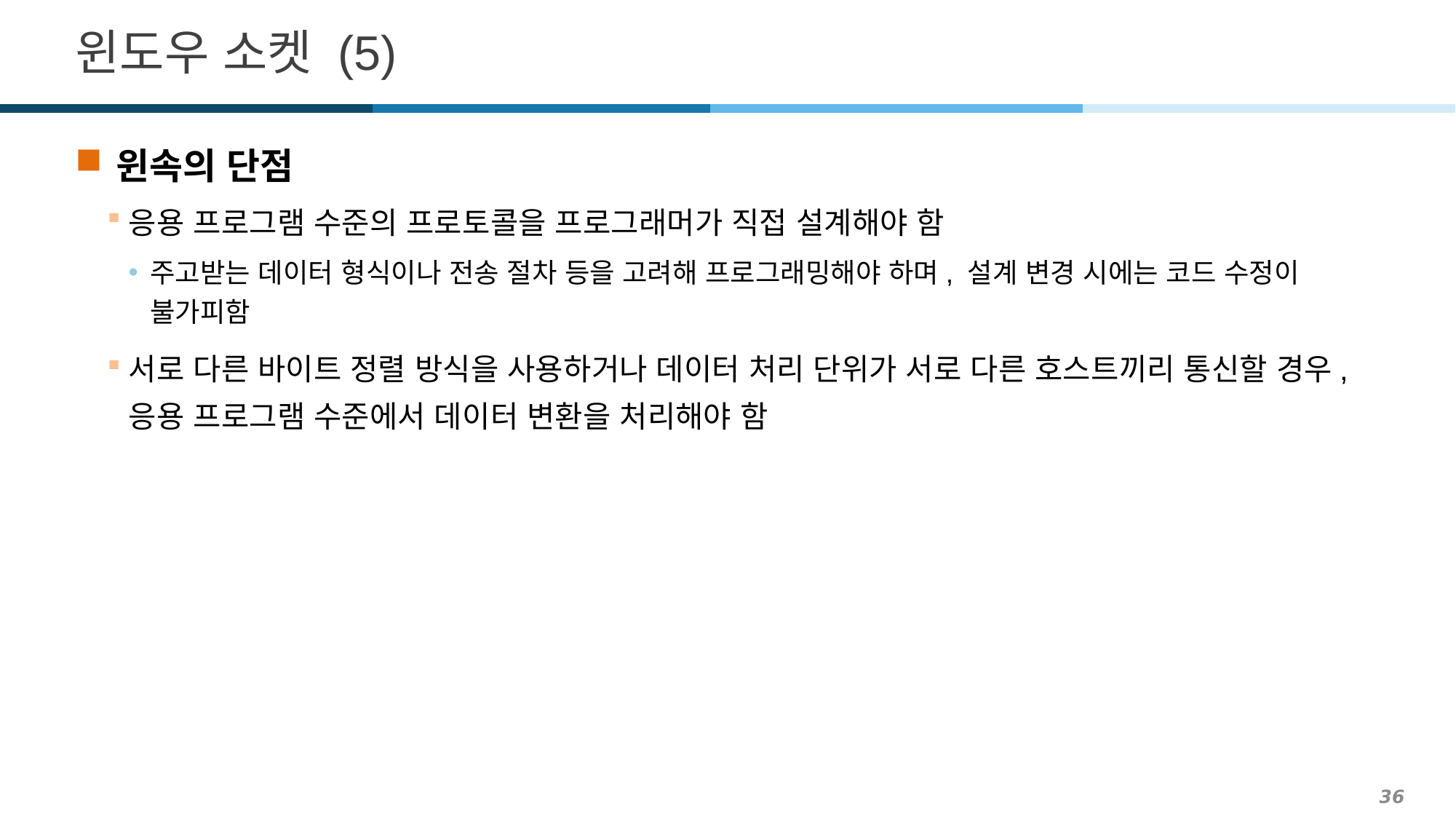

# 윈도우 소켓 (5)
윈속의 단점
응용 프로그램 수준의 프로토콜을 프로그래머가 직접 설계해야 함
주고받는 데이터 형식이나 전송 절차 등을 고려해 프로그래밍해야 하며, 설계 변경 시에는 코드 수정이 불가피함
서로 다른 바이트 정렬 방식을 사용하거나 데이터 처리 단위가 서로 다른 호스트끼리 통신할 경우, 응용 프로그램 수준에서 데이터 변환을 처리해야 함